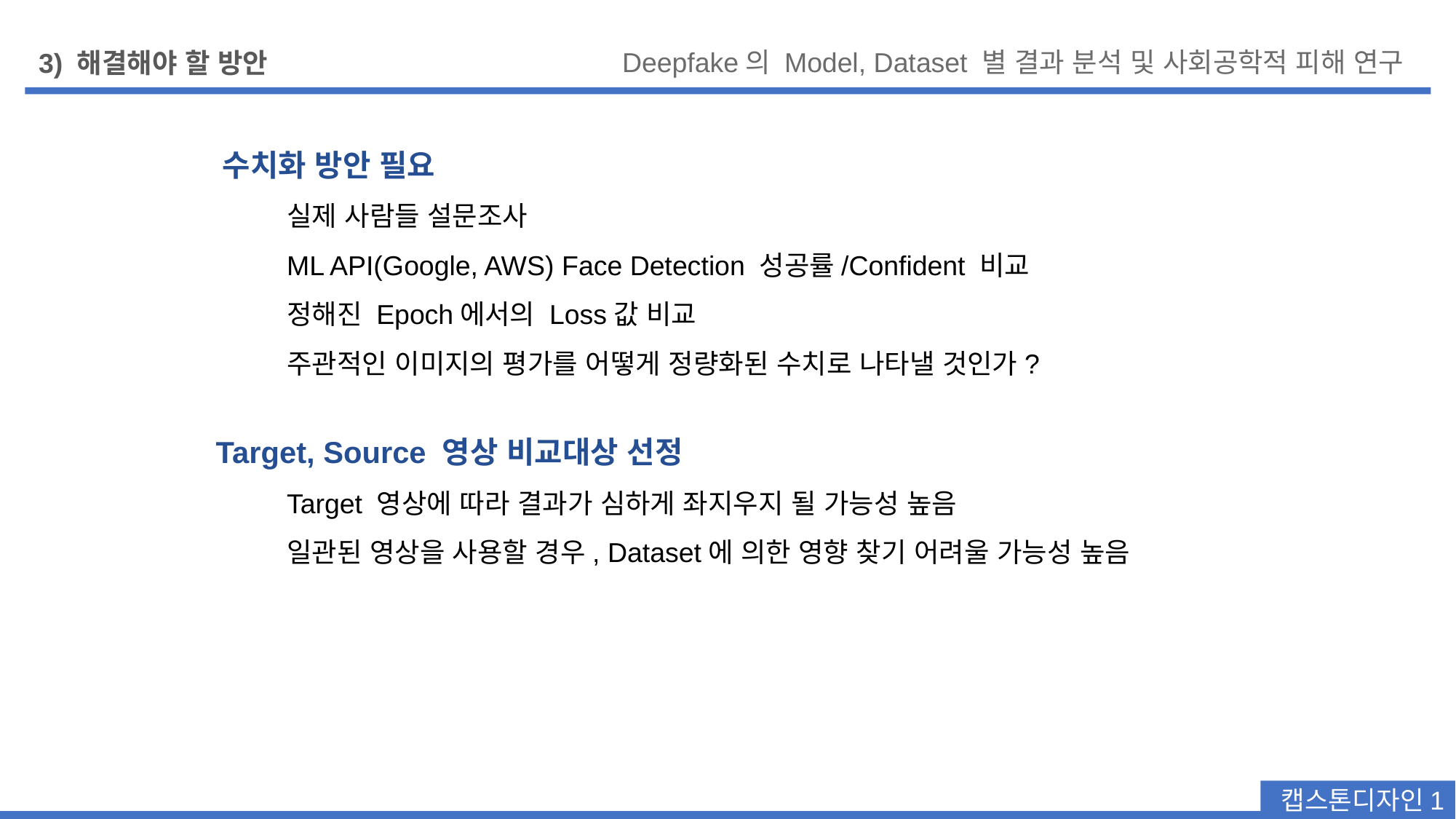

Deepfake의 Model, Dataset 별 결과 분석 및 사회공학적 피해 연구
3) 해결해야 할 방안

     수치화 방안 필요
	실제 사람들 설문조사
	ML API(Google, AWS) Face Detection 성공률/Confident 비교
	정해진 Epoch에서의 Loss값 비교
	주관적인 이미지의 평가를 어떻게 정량화된 수치로 나타낼 것인가?
     Target, Source 영상 비교대상 선정
	Target 영상에 따라 결과가 심하게 좌지우지 될 가능성 높음
	일관된 영상을 사용할 경우, Dataset에 의한 영향 찾기 어려울 가능성 높음
캡스톤디자인1